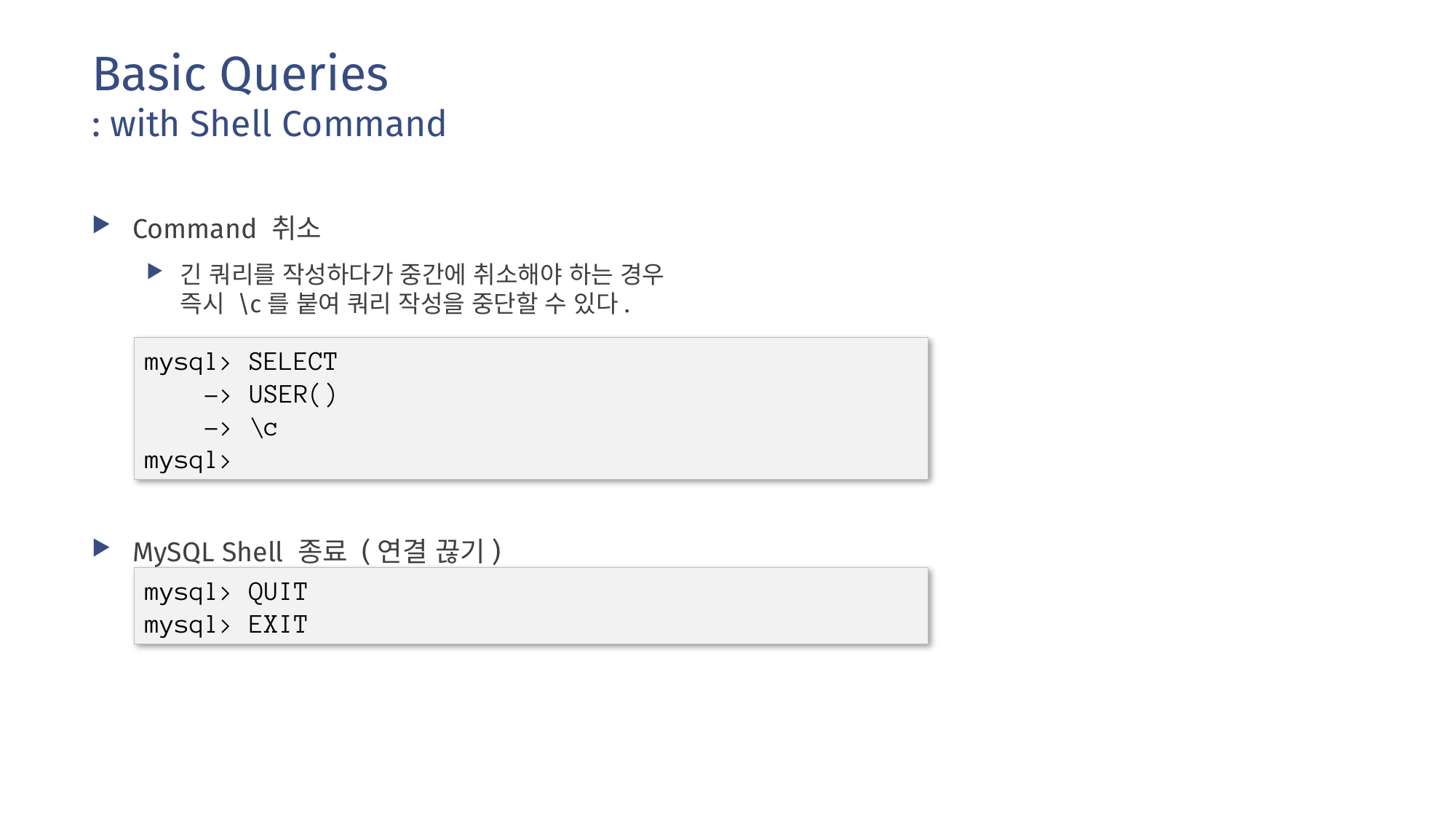

# Basic Queries : with Shell Command

Command 취소
긴 쿼리를 작성하다가 중간에 취소해야 하는 경우
즉시 \c를 붙여 쿼리 작성을 중단할 수 있다.

MySQL Shell 종료 (연결 끊기)

mysql> SELECT
    -> USER()
    -> \c
mysql>
mysql> QUIT
mysql> EXIT